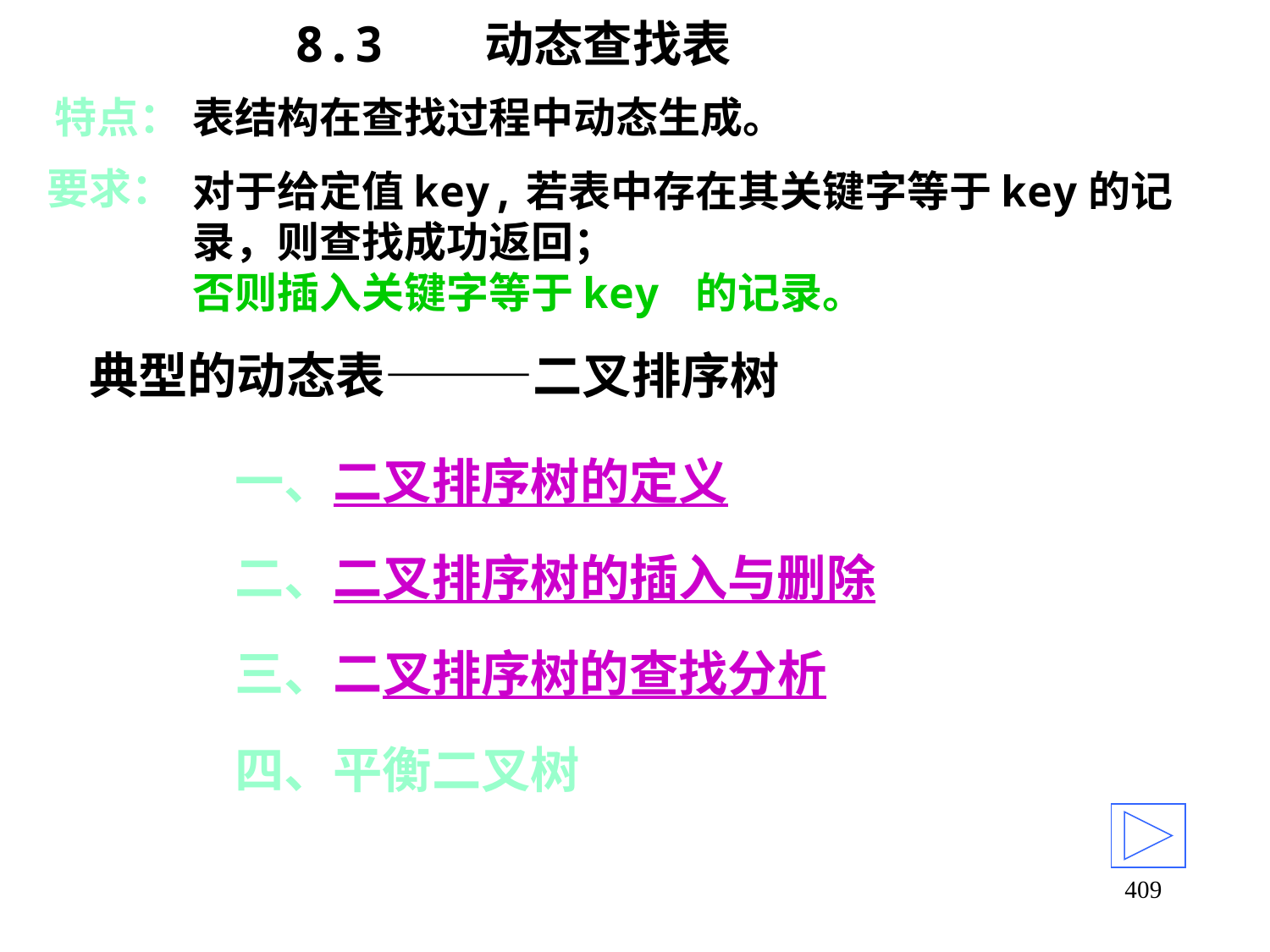

# 8.3   动态查找表
特点：
表结构在查找过程中动态生成。
要求：
对于给定值key,若表中存在其关键字等于key的记录，则查找成功返回；
否则插入关键字等于key 的记录。
典型的动态表———二叉排序树
一、二叉排序树的定义
二、二叉排序树的插入与删除
三、二叉排序树的查找分析
四、平衡二叉树

409